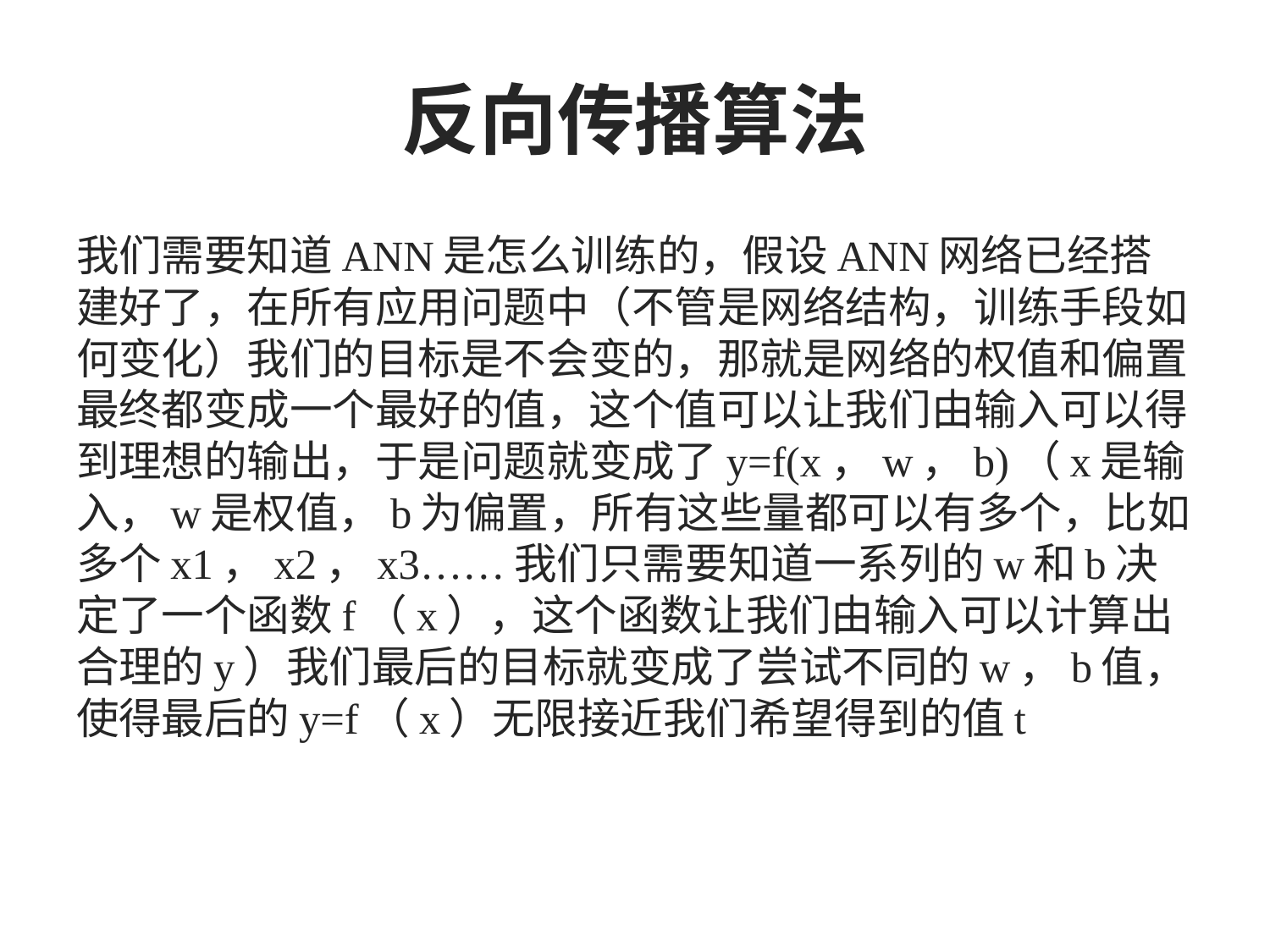

# 反向传播算法
我们需要知道ANN是怎么训练的，假设ANN网络已经搭建好了，在所有应用问题中（不管是网络结构，训练手段如何变化）我们的目标是不会变的，那就是网络的权值和偏置最终都变成一个最好的值，这个值可以让我们由输入可以得到理想的输出，于是问题就变成了y=f(x，w，b)（x是输入，w是权值，b为偏置，所有这些量都可以有多个，比如多个x1，x2，x3……我们只需要知道一系列的w和b决定了一个函数f（x），这个函数让我们由输入可以计算出合理的y）我们最后的目标就变成了尝试不同的w，b值，使得最后的y=f（x）无限接近我们希望得到的值t